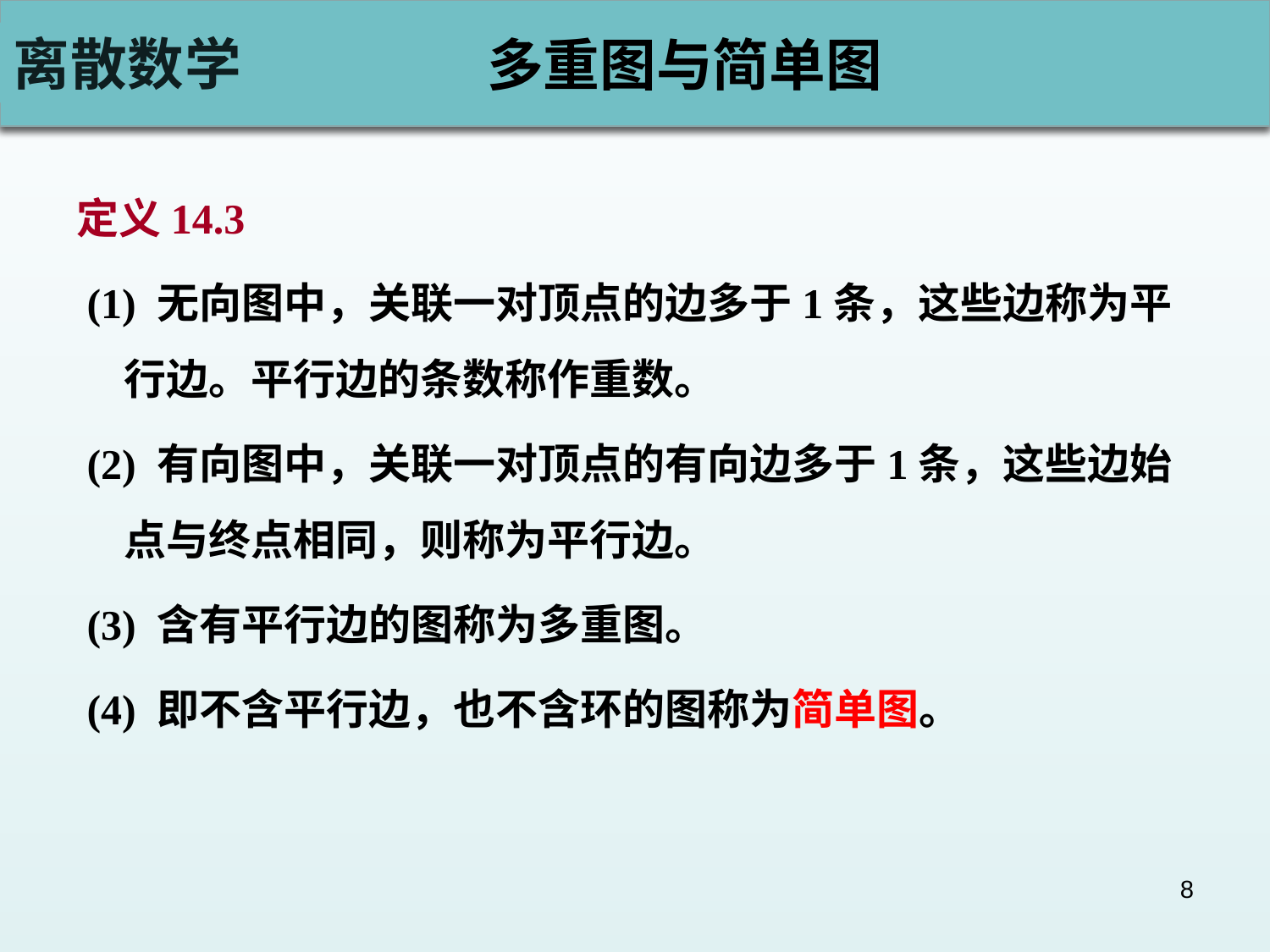

# 多重图与简单图
定义14.3
 (1) 无向图中，关联一对顶点的边多于1条，这些边称为平行边。平行边的条数称作重数。
 (2) 有向图中，关联一对顶点的有向边多于1条，这些边始点与终点相同，则称为平行边。
 (3) 含有平行边的图称为多重图。
 (4) 即不含平行边，也不含环的图称为简单图。
8